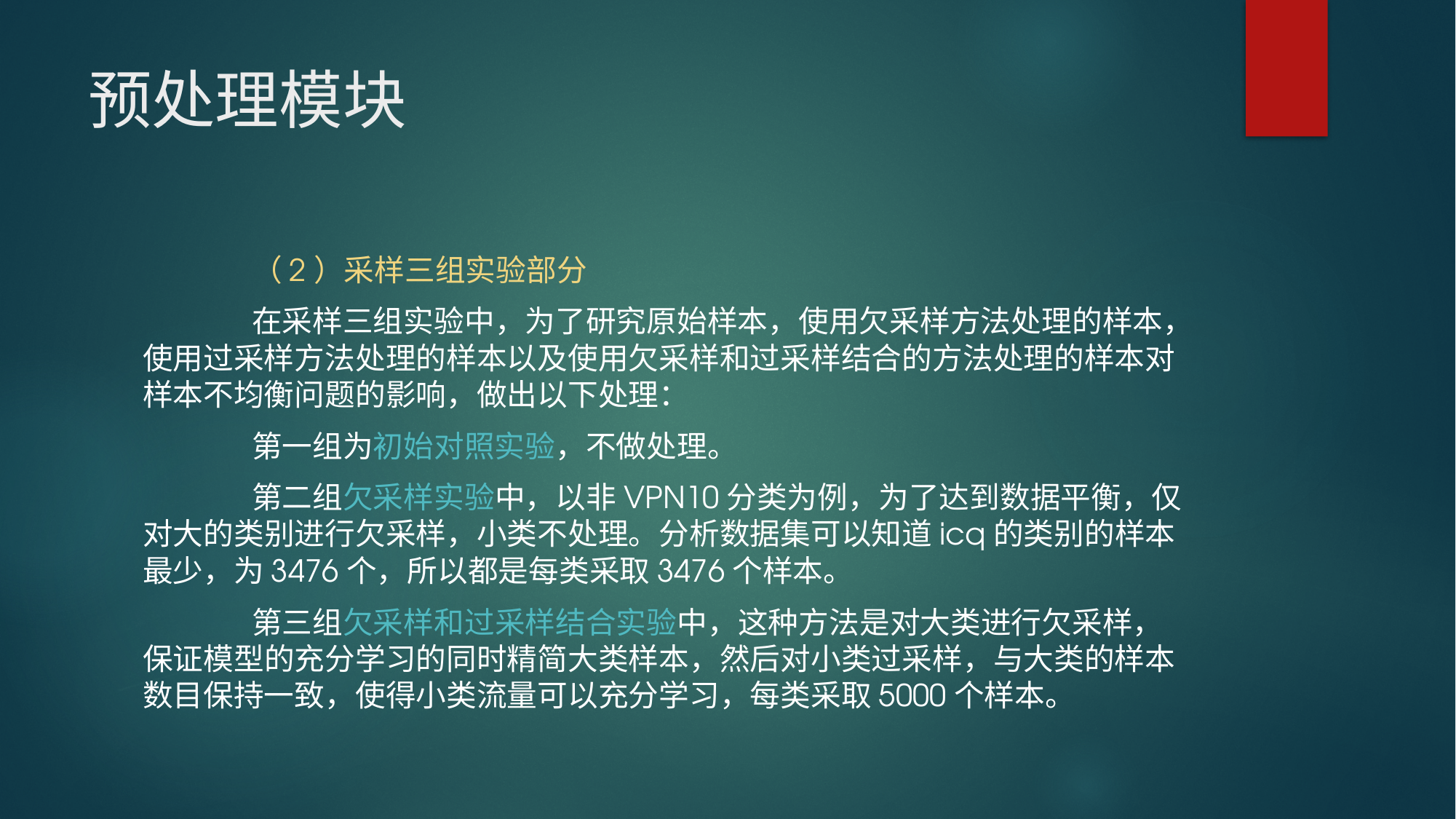

# 预处理模块
	（2）采样三组实验部分
	在采样三组实验中，为了研究原始样本，使用欠采样方法处理的样本，使用过采样方法处理的样本以及使用欠采样和过采样结合的方法处理的样本对样本不均衡问题的影响，做出以下处理：
	第一组为初始对照实验，不做处理。
	第二组欠采样实验中，以非VPN10分类为例，为了达到数据平衡，仅对大的类别进行欠采样，小类不处理。分析数据集可以知道icq的类别的样本最少，为3476个，所以都是每类采取3476个样本。
	第三组欠采样和过采样结合实验中，这种方法是对大类进行欠采样，保证模型的充分学习的同时精简大类样本，然后对小类过采样，与大类的样本数目保持一致，使得小类流量可以充分学习，每类采取5000个样本。